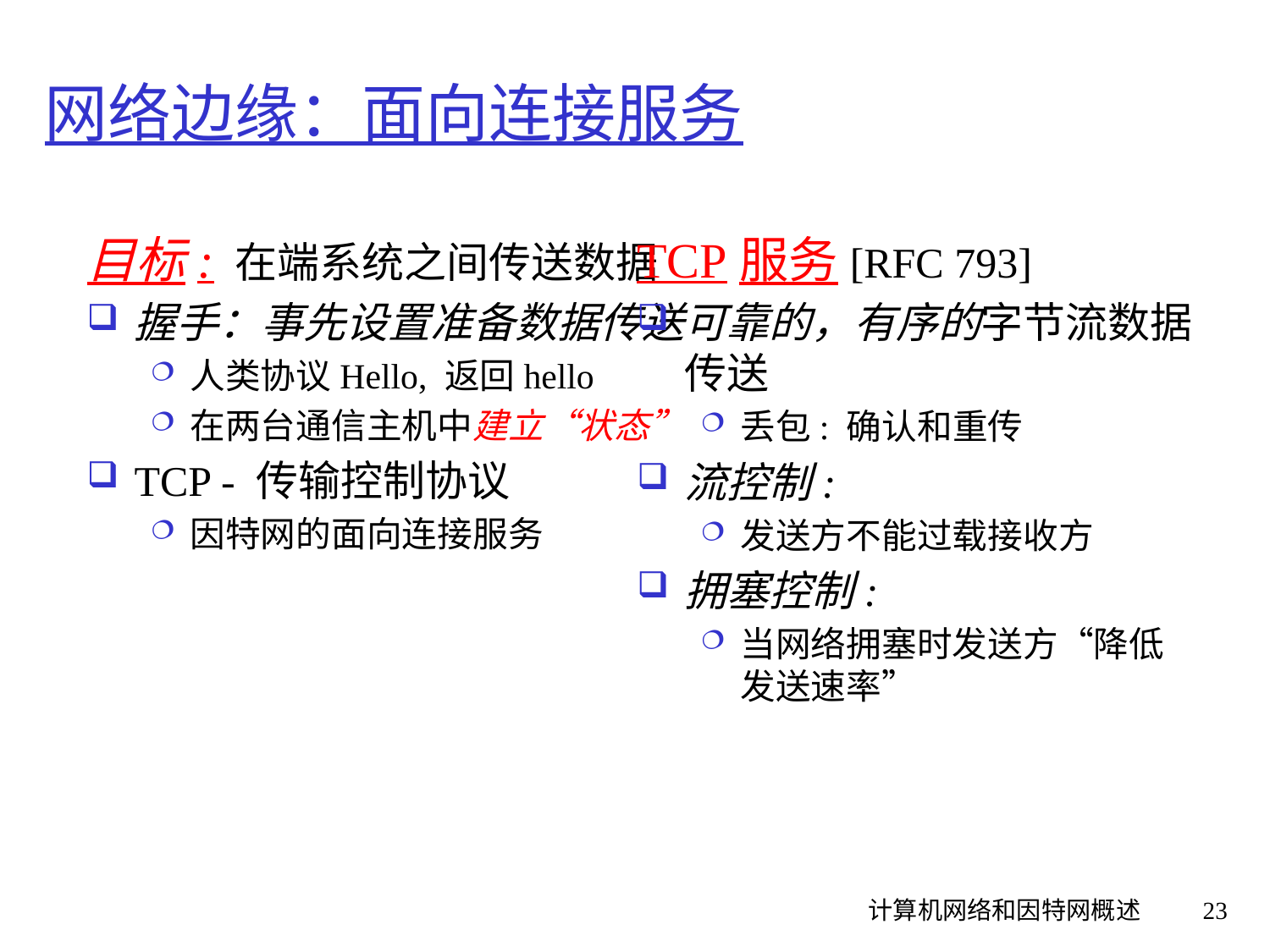

# 网络边缘：面向连接服务
目标: 在端系统之间传送数据
握手：事先设置准备数据传送
人类协议Hello, 返回hello
在两台通信主机中建立“状态”
TCP - 传输控制协议
因特网的面向连接服务

TCP服务[RFC 793]
可靠的，有序的字节流数据传送
丢包: 确认和重传
流控制:
发送方不能过载接收方
拥塞控制:
当网络拥塞时发送方“降低发送速率”
计算机网络和因特网概述
23